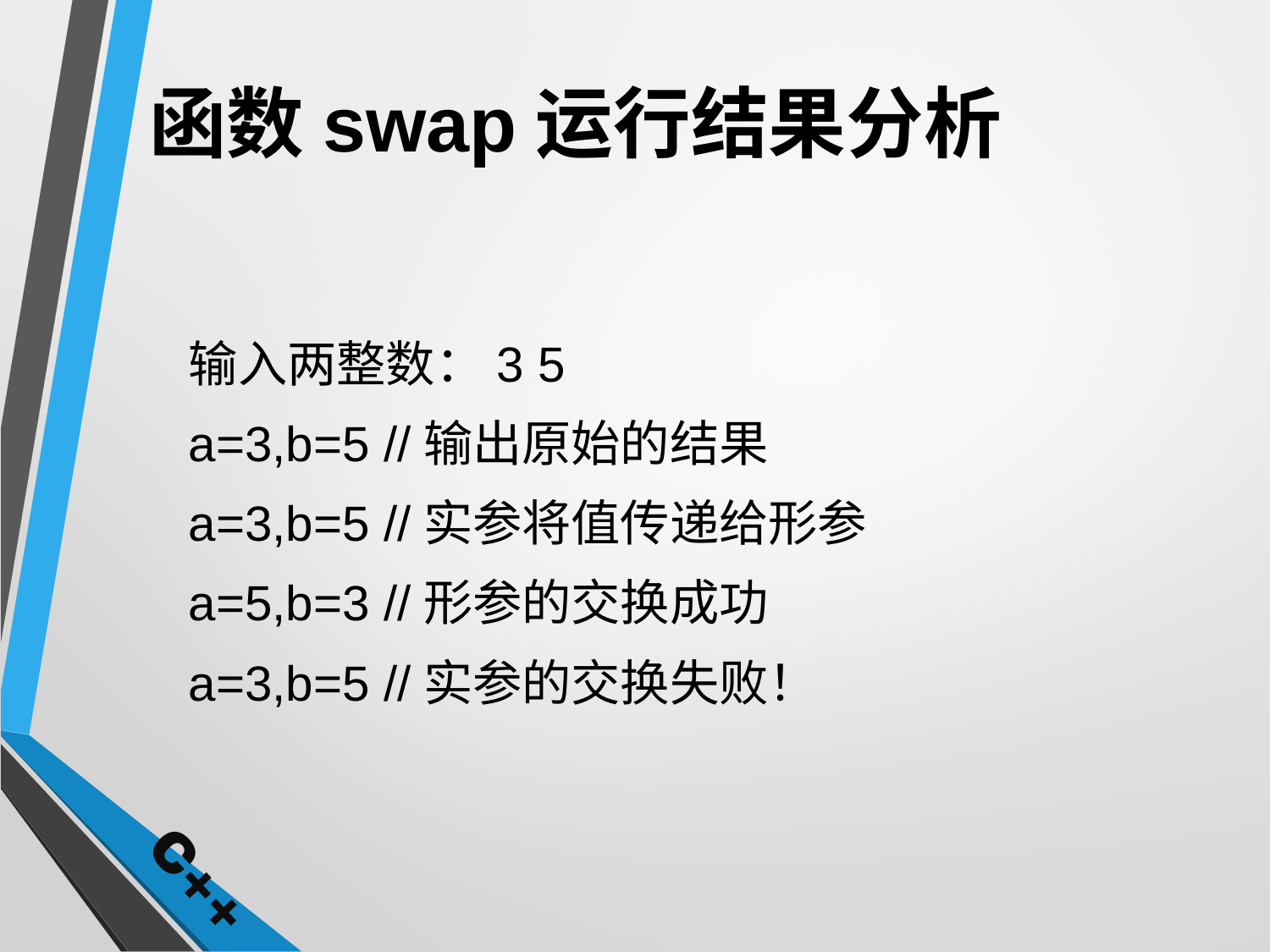

# 函数swap运行结果分析
	输入两整数：3 5
	a=3,b=5 //输出原始的结果
	a=3,b=5 //实参将值传递给形参
	a=5,b=3 //形参的交换成功
	a=3,b=5 //实参的交换失败！